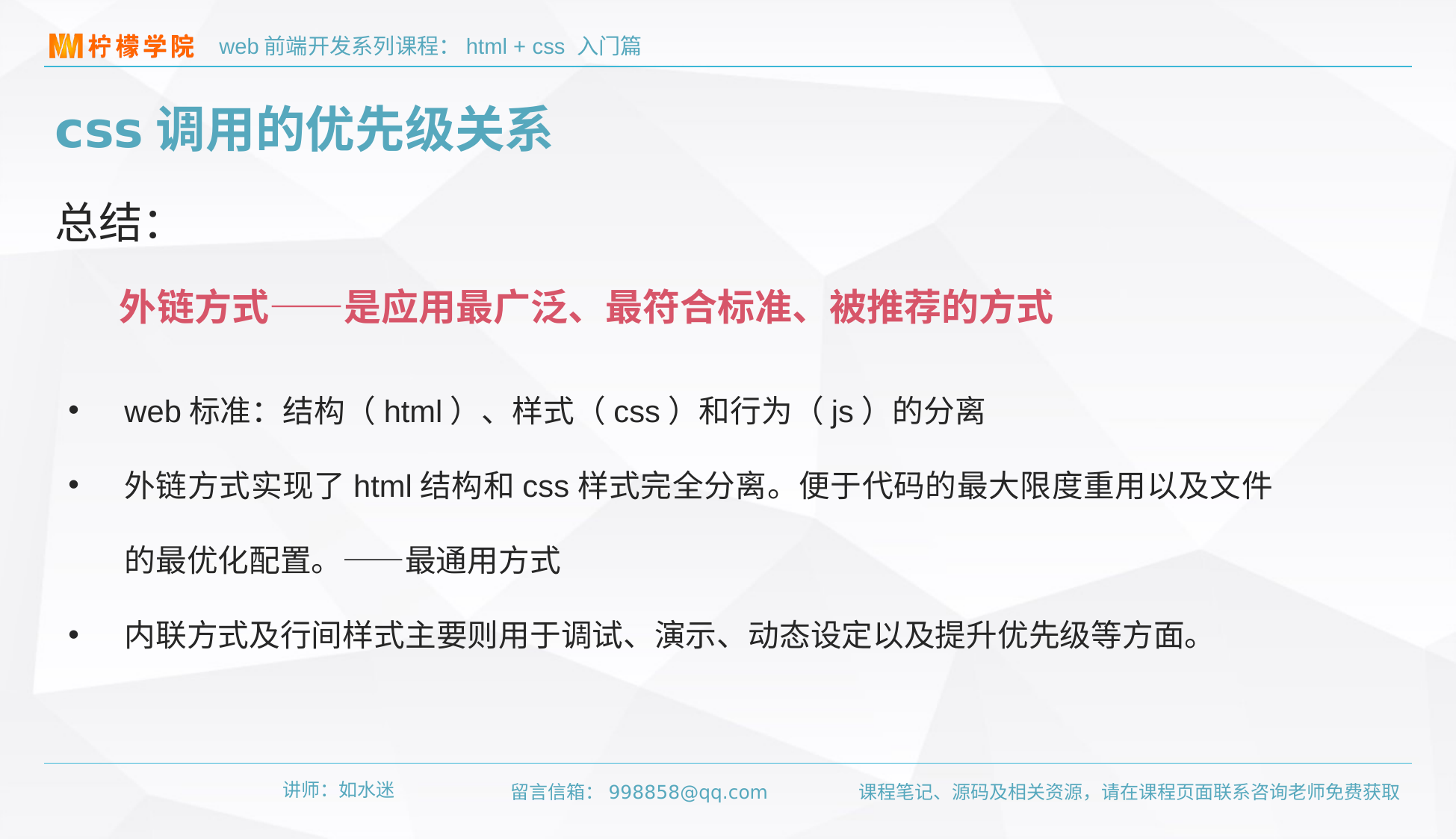

css调用的优先级关系
总结：
外链方式——是应用最广泛、最符合标准、被推荐的方式
web标准：结构（html）、样式（css）和行为（js）的分离
外链方式实现了html结构和css样式完全分离。便于代码的最大限度重用以及文件的最优化配置。——最通用方式
内联方式及行间样式主要则用于调试、演示、动态设定以及提升优先级等方面。